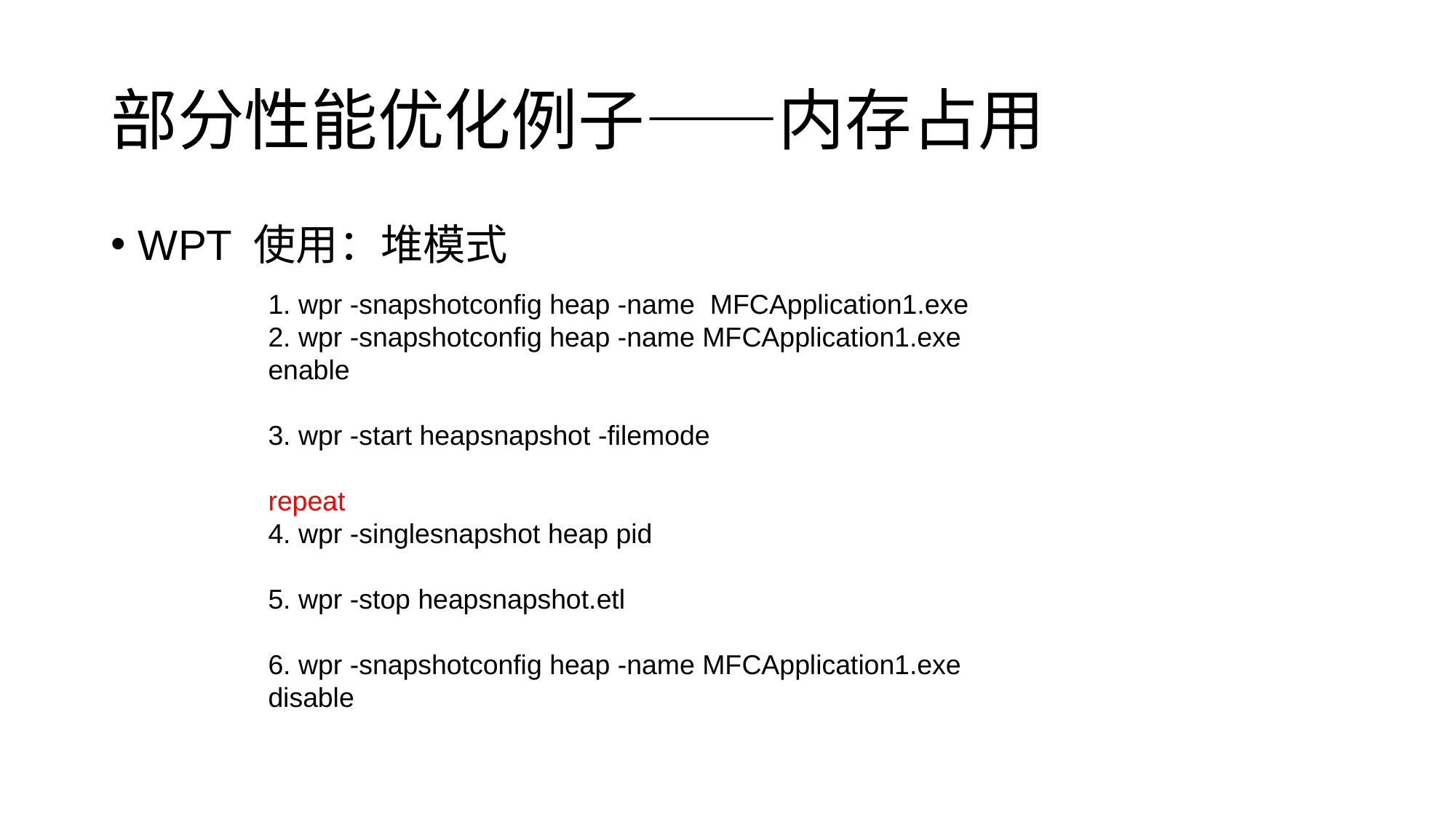

# 部分性能优化例子——内存占用
WPT 使用：堆模式
1. wpr -snapshotconfig heap -name  MFCApplication1.exe
2. wpr -snapshotconfig heap -name MFCApplication1.exe enable

3. wpr -start heapsnapshot -filemode

repeat
4. wpr -singlesnapshot heap pid

5. wpr -stop heapsnapshot.etl

6. wpr -snapshotconfig heap -name MFCApplication1.exe disable